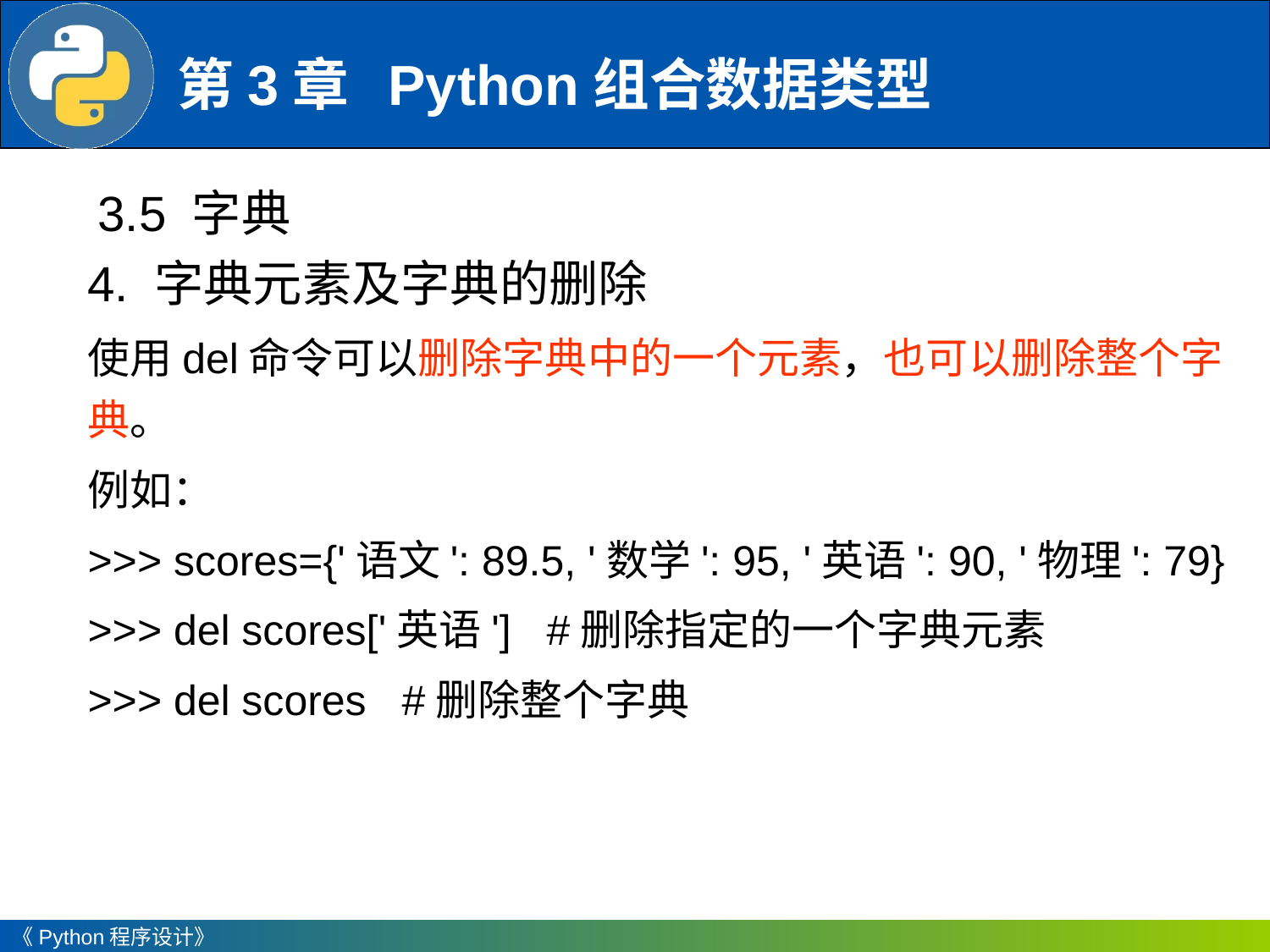

3.5 字典
4. 字典元素及字典的删除
使用del命令可以删除字典中的一个元素，也可以删除整个字典。
例如：
>>> scores={'语文': 89.5, '数学': 95, '英语': 90, '物理': 79}
>>> del scores['英语']   #删除指定的一个字典元素
>>> del scores   #删除整个字典